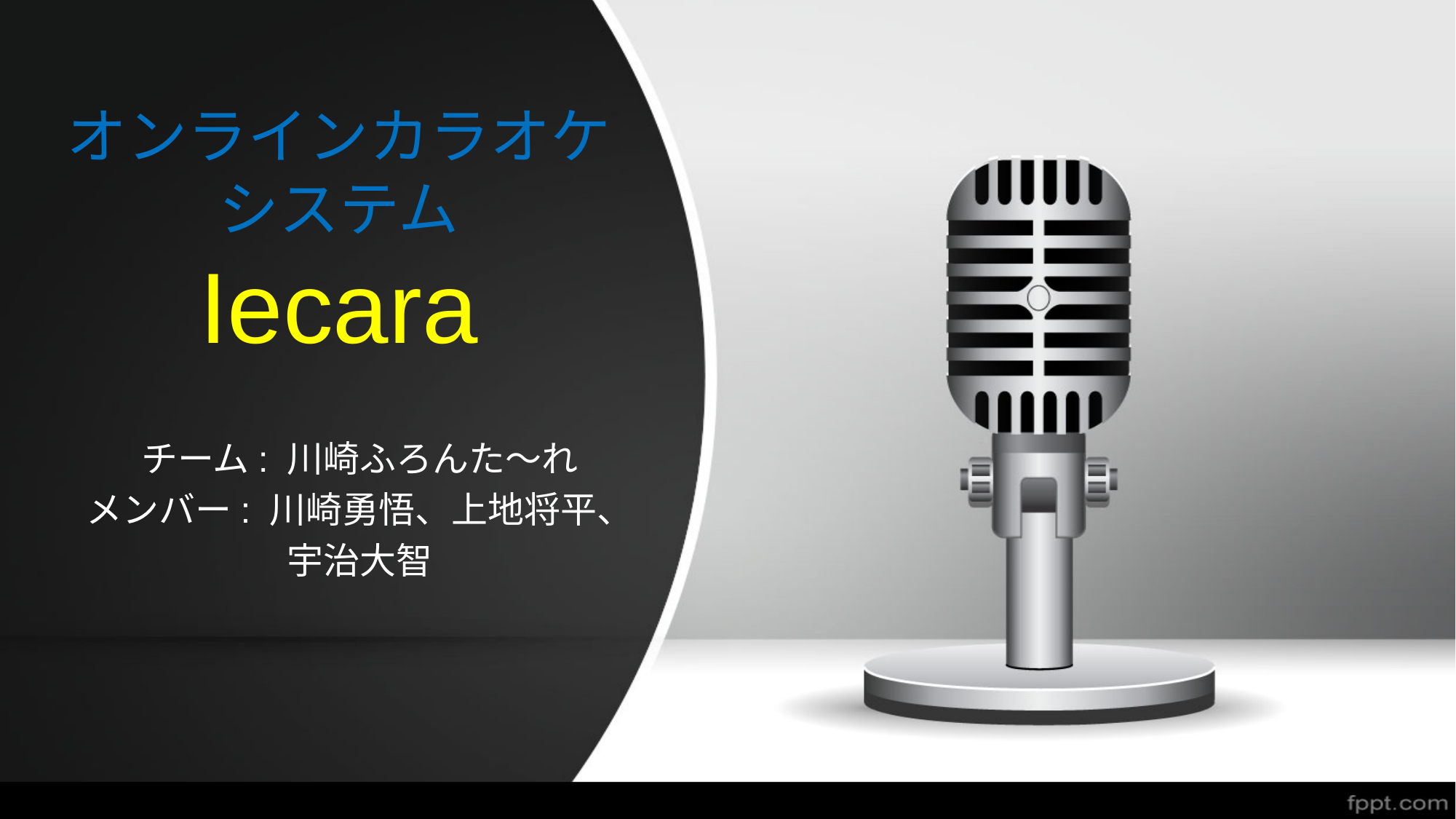

# オンラインカラオケシステム Iecara
チーム: 川崎ふろんた～れ
メンバー: 川崎勇悟、上地将平、
宇治大智